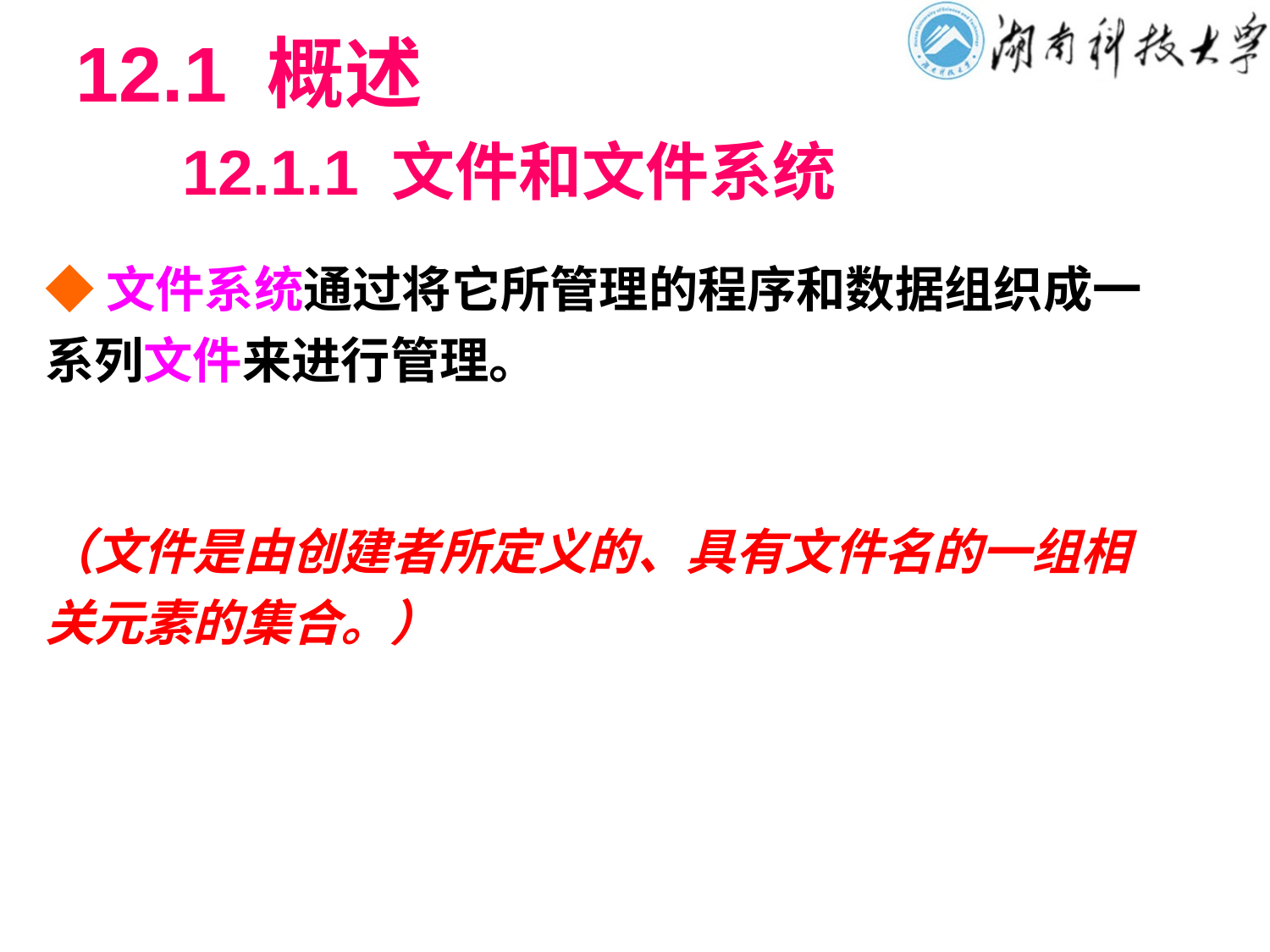

# 12.1 概述 12.1.1 文件和文件系统
◆文件系统通过将它所管理的程序和数据组织成一系列文件来进行管理。

（文件是由创建者所定义的、具有文件名的一组相关元素的集合。）